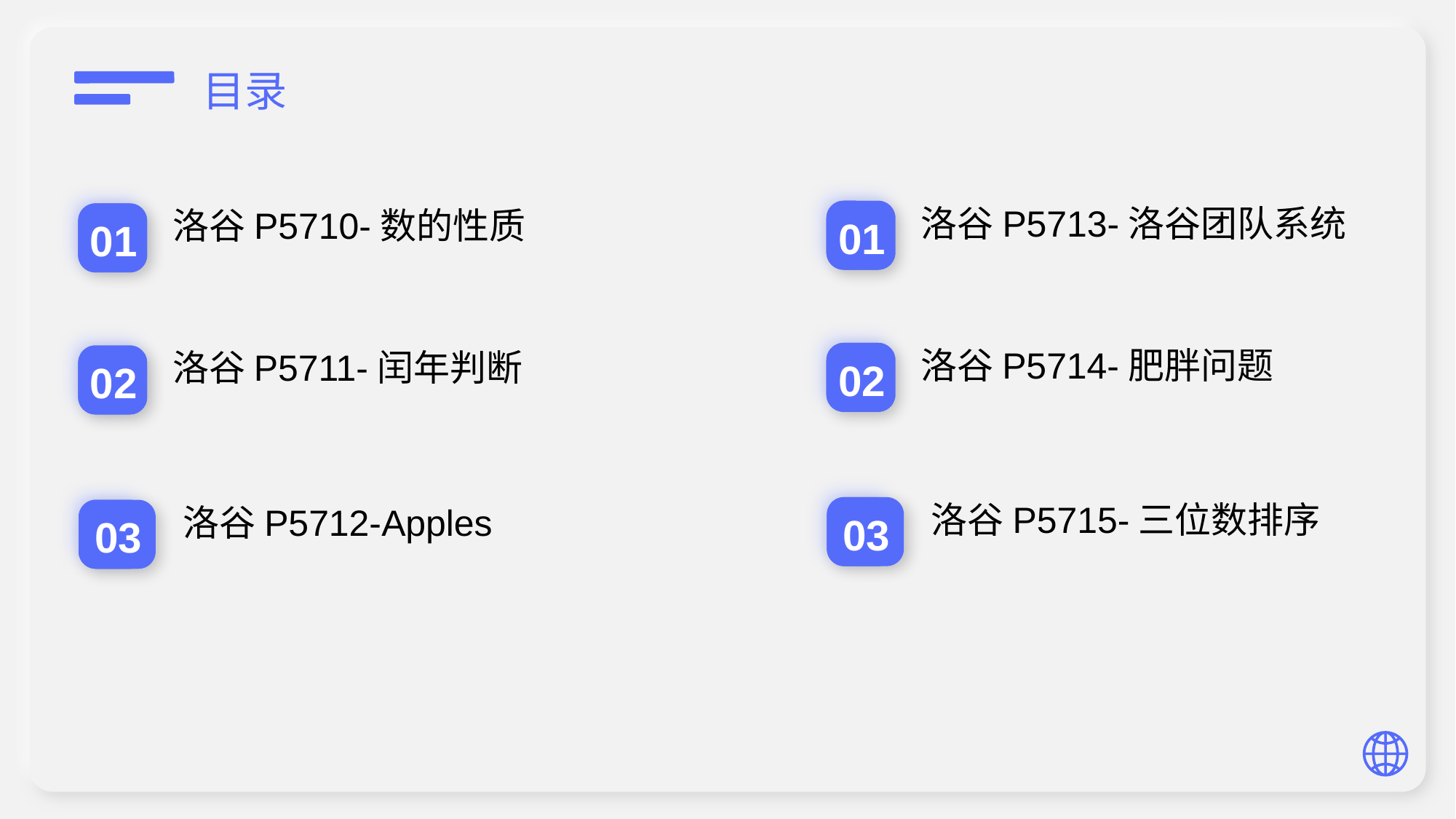

目录

洛谷P5713-洛谷团队系统

01
洛谷P5710-数的性质

01
洛谷P5714-肥胖问题

02
洛谷P5711-闰年判断

02
洛谷P5715-三位数排序

03
洛谷P5712-Apples

03